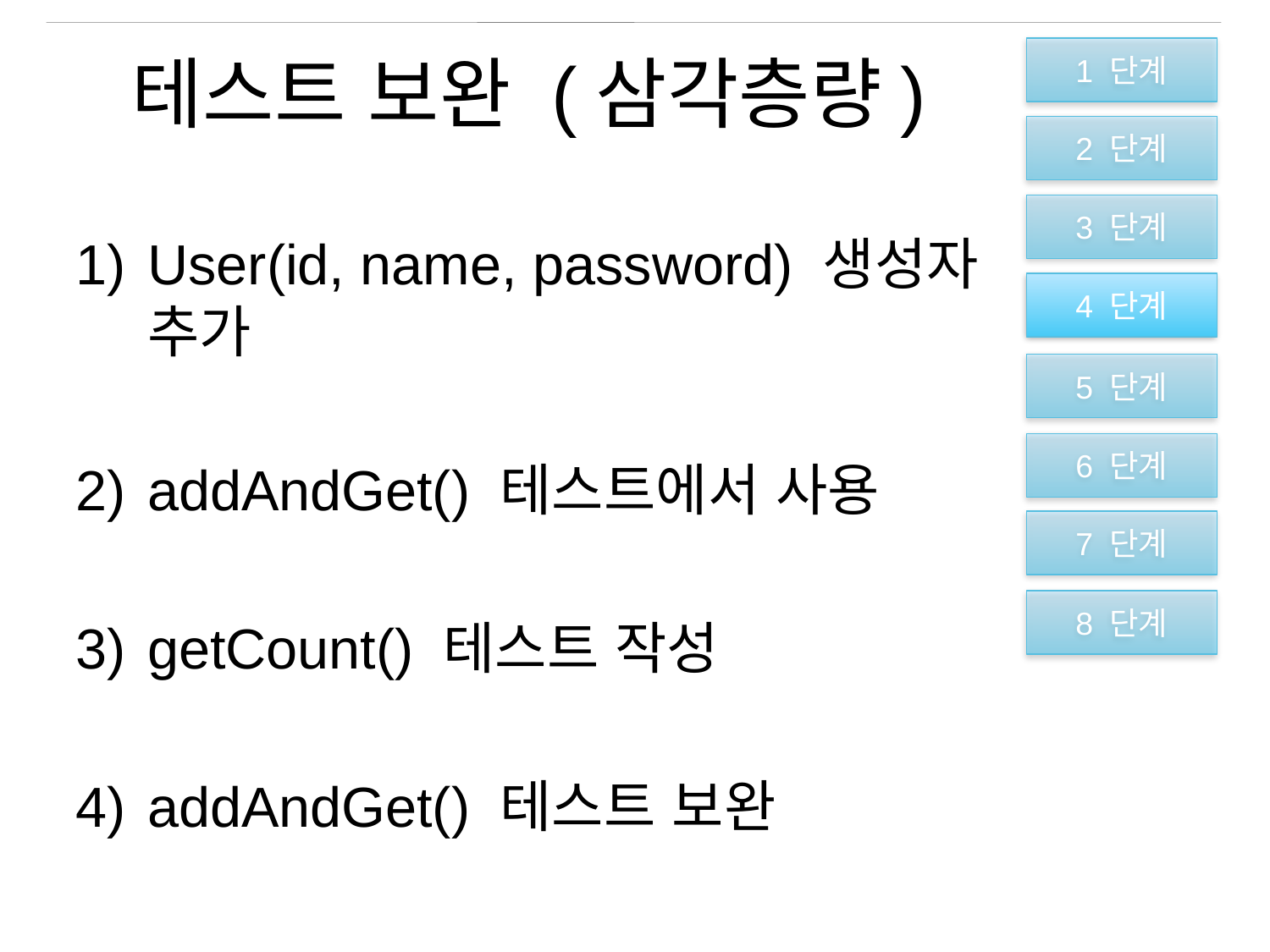

# 테스트 보완 (삼각층량)
1 단계
2 단계
3 단계
4 단계
5 단계
6 단계
7 단계
8 단계
User(id, name, password) 생성자 추가

addAndGet() 테스트에서 사용

getCount() 테스트 작성

addAndGet() 테스트 보완